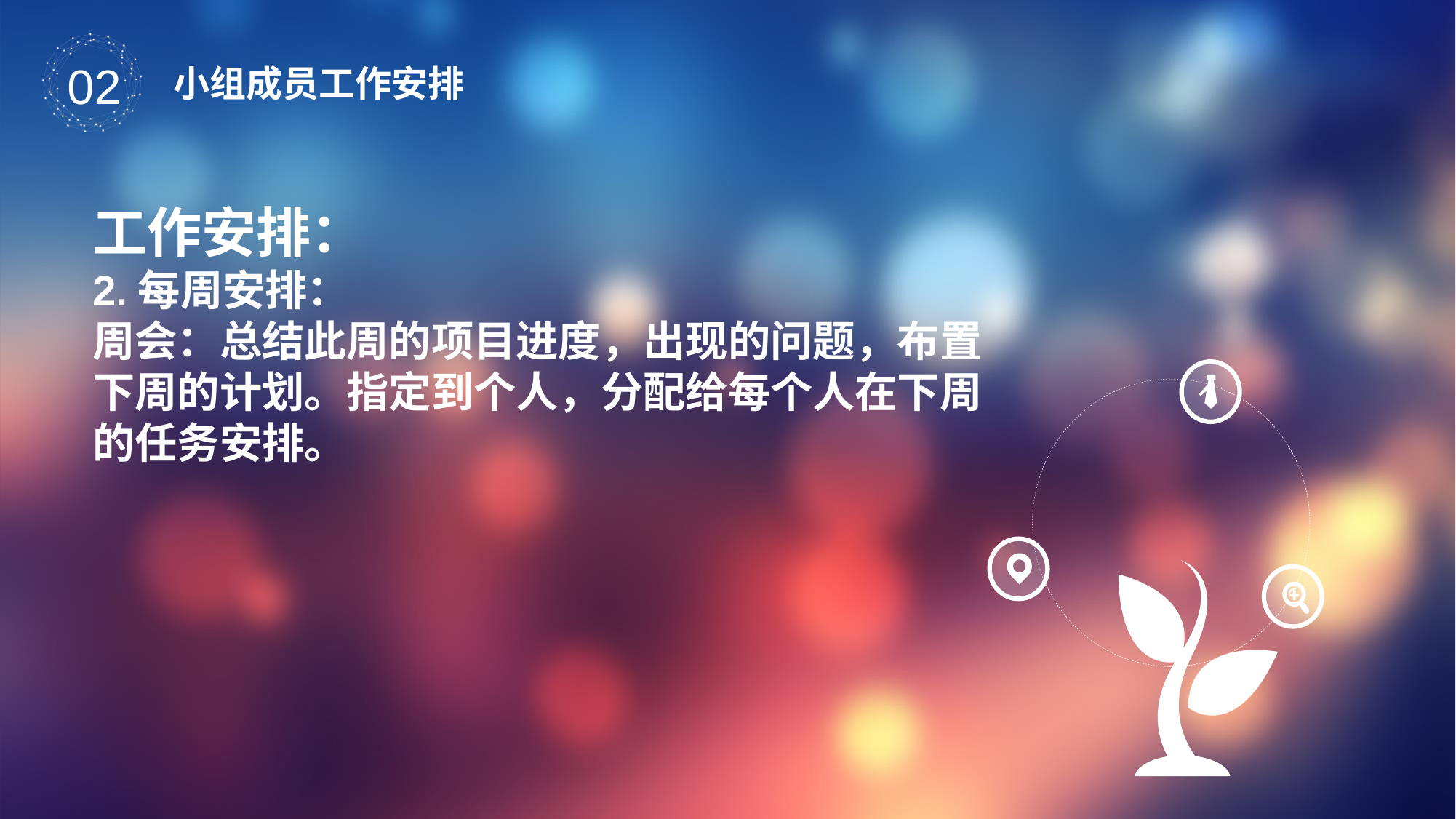

02
小组成员工作安排
工作安排：
2.每周安排：
周会：总结此周的项目进度，出现的问题，布置下周的计划。指定到个人，分配给每个人在下周的任务安排。